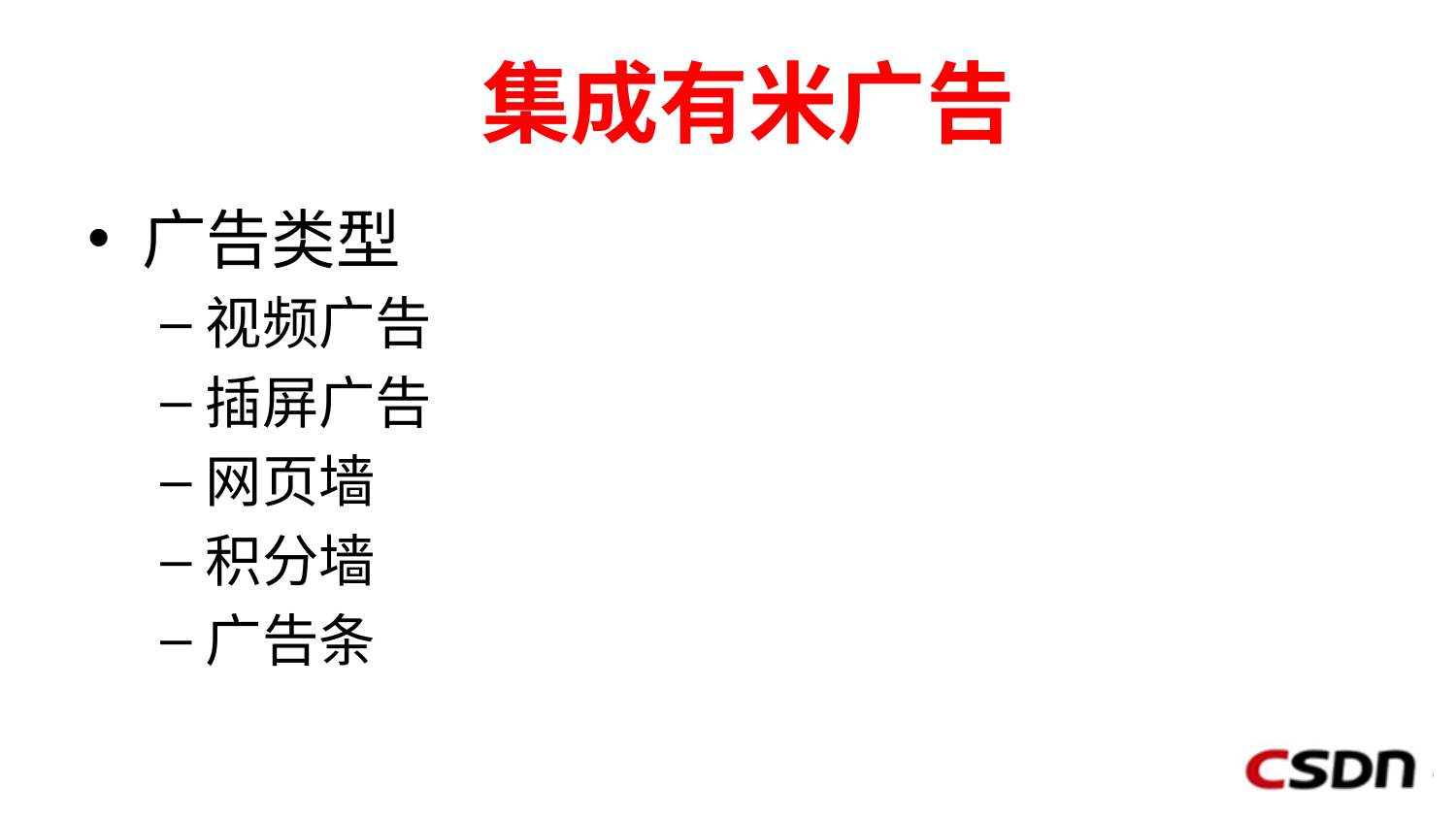

# 集成有米广告
广告类型
视频广告
插屏广告
网页墙
积分墙
广告条